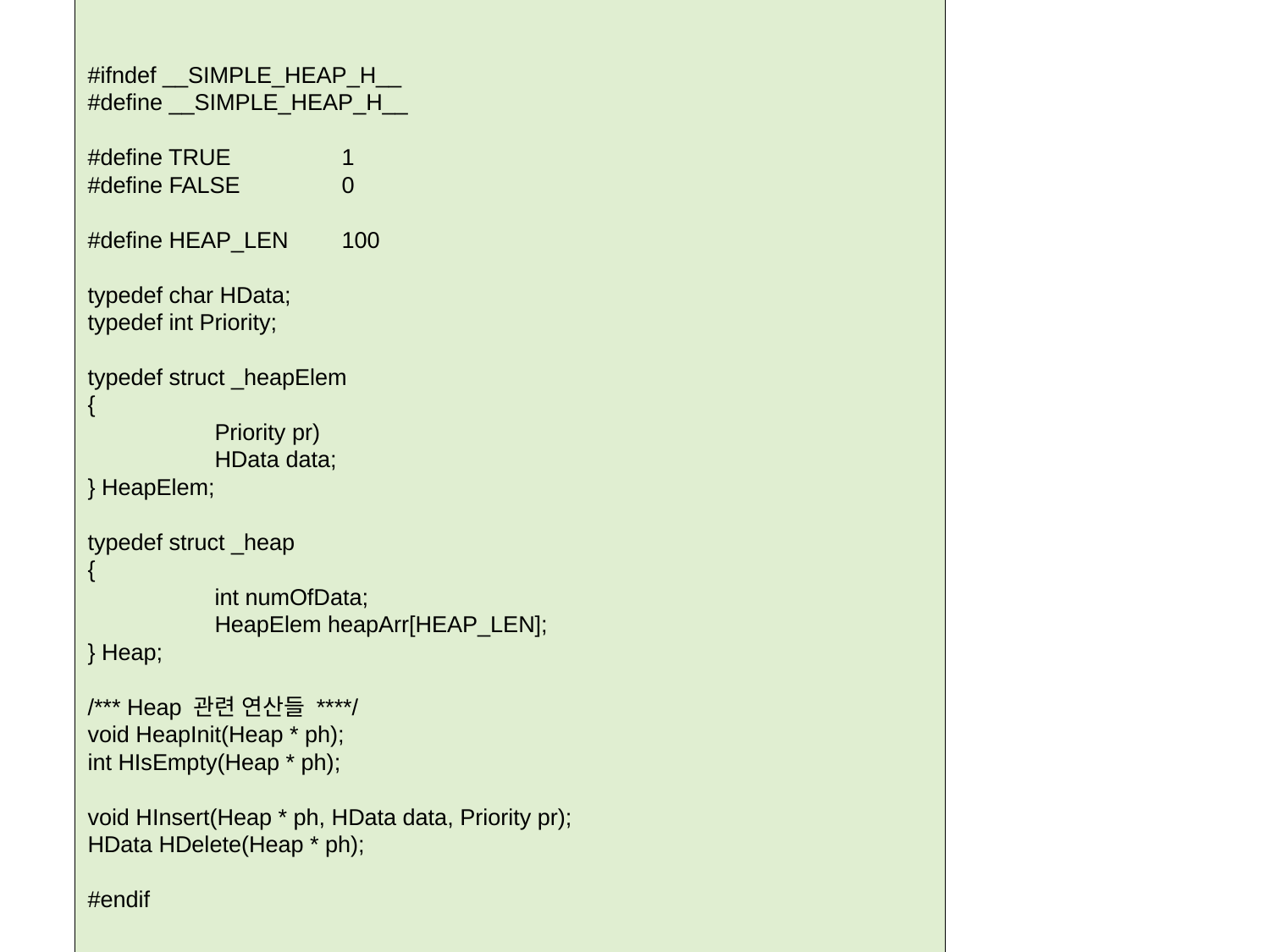

#ifndef __SIMPLE_HEAP_H__
#define __SIMPLE_HEAP_H__

#define TRUE	1
#define FALSE	0

#define HEAP_LEN	100

typedef char HData;
typedef int Priority;

typedef struct _heapElem
{
	Priority pr)
	HData data;
} HeapElem;

typedef struct _heap
{
	int numOfData;
	HeapElem heapArr[HEAP_LEN];
} Heap;

/*** Heap 관련 연산들 ****/
void HeapInit(Heap * ph);
int HIsEmpty(Heap * ph);

void HInsert(Heap * ph, HData data, Priority pr);
HData HDelete(Heap * ph);

#endif